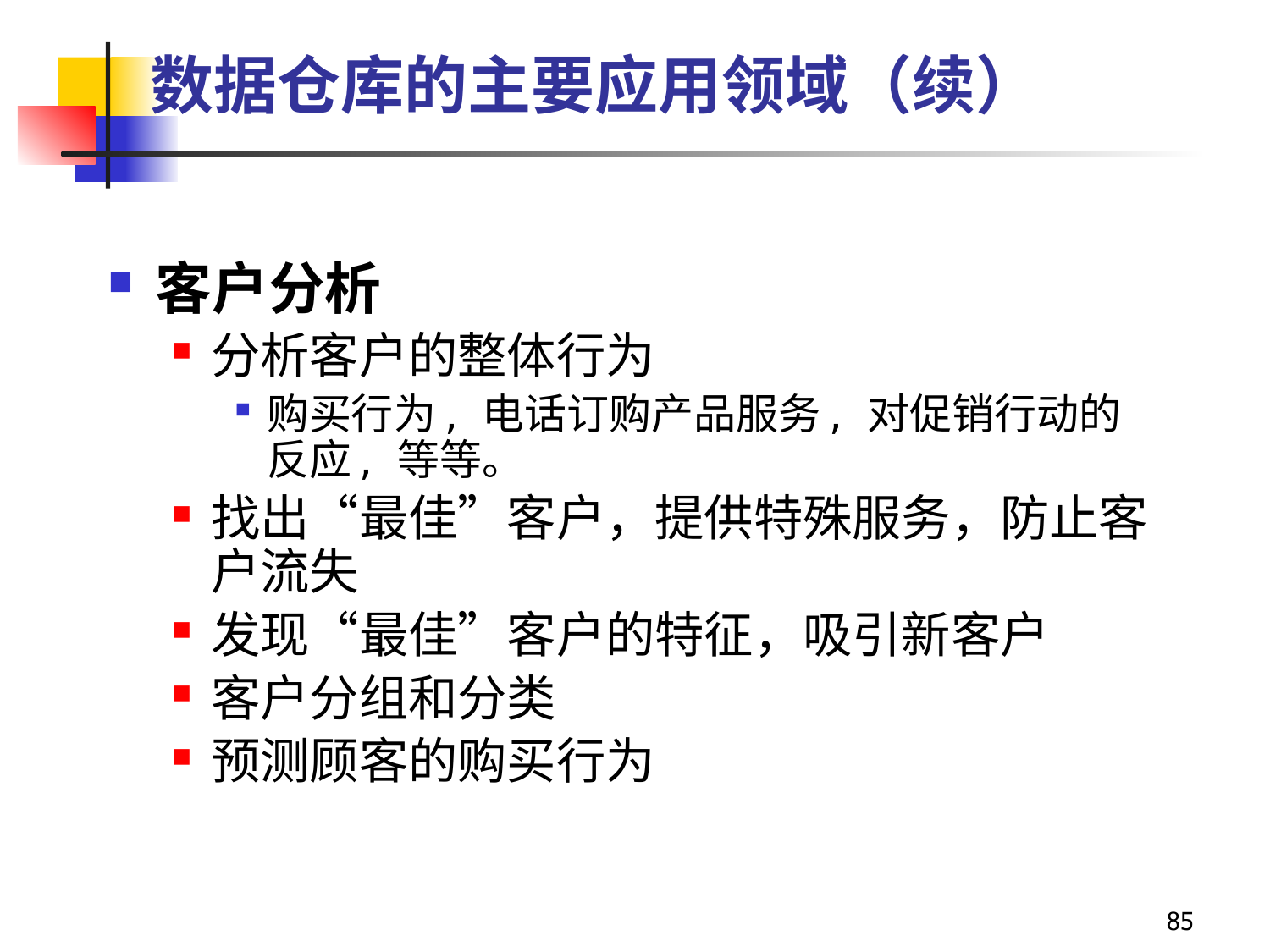

# 数据仓库的主要应用领域（续）
客户分析
分析客户的整体行为
购买行为, 电话订购产品服务, 对促销行动的反应, 等等。
找出“最佳”客户，提供特殊服务，防止客户流失
发现“最佳”客户的特征，吸引新客户
客户分组和分类
预测顾客的购买行为
85